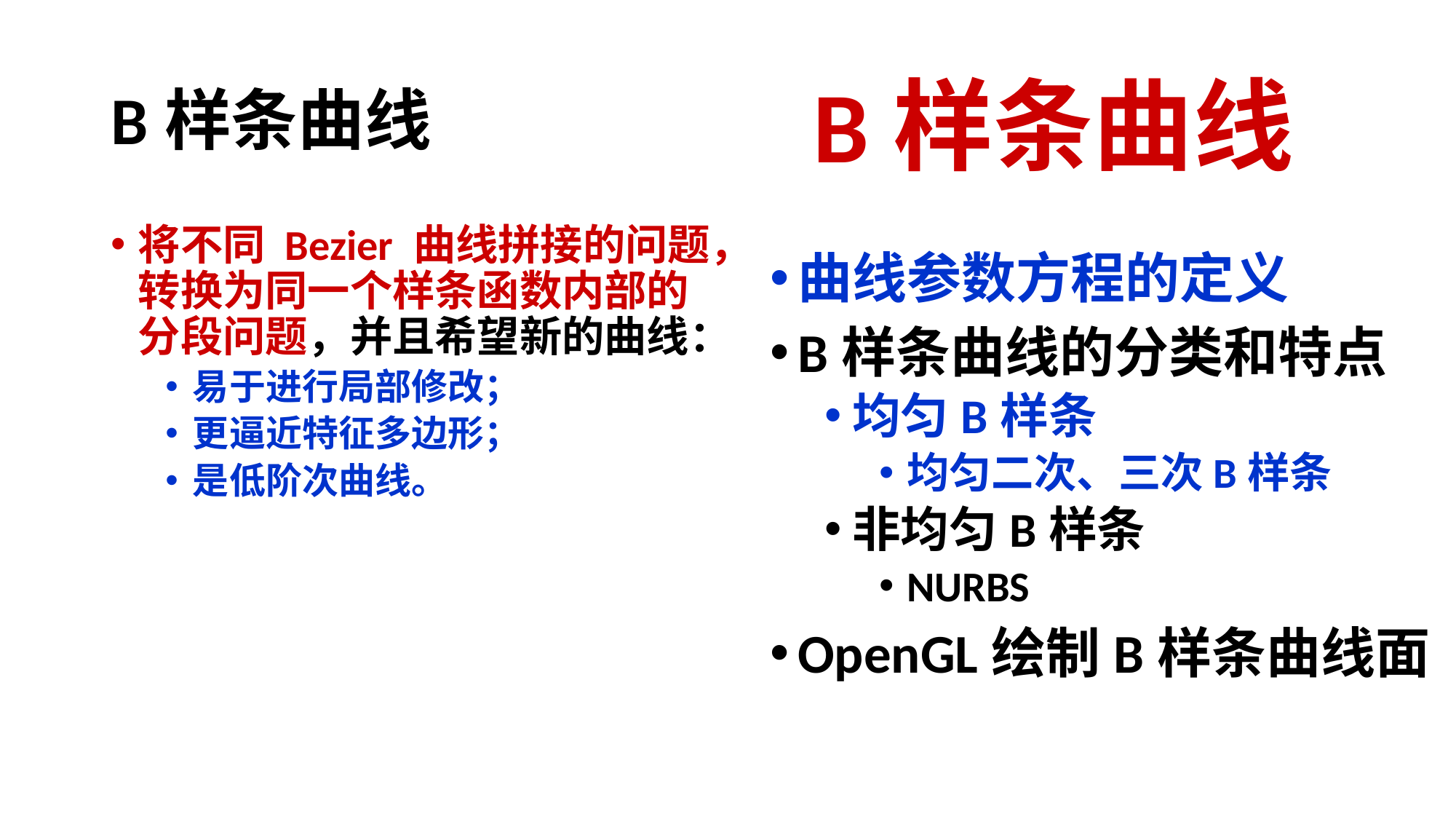

# B样条曲线
B样条曲线
将不同 Bezier 曲线拼接的问题，
转换为同一个样条函数内部的
分段问题，并且希望新的曲线：
易于进行局部修改；
更逼近特征多边形；
是低阶次曲线。

曲线参数方程的定义
B样条曲线的分类和特点
均匀B样条
均匀二次、三次B样条
非均匀B样条
NURBS
OpenGL绘制B样条曲线面